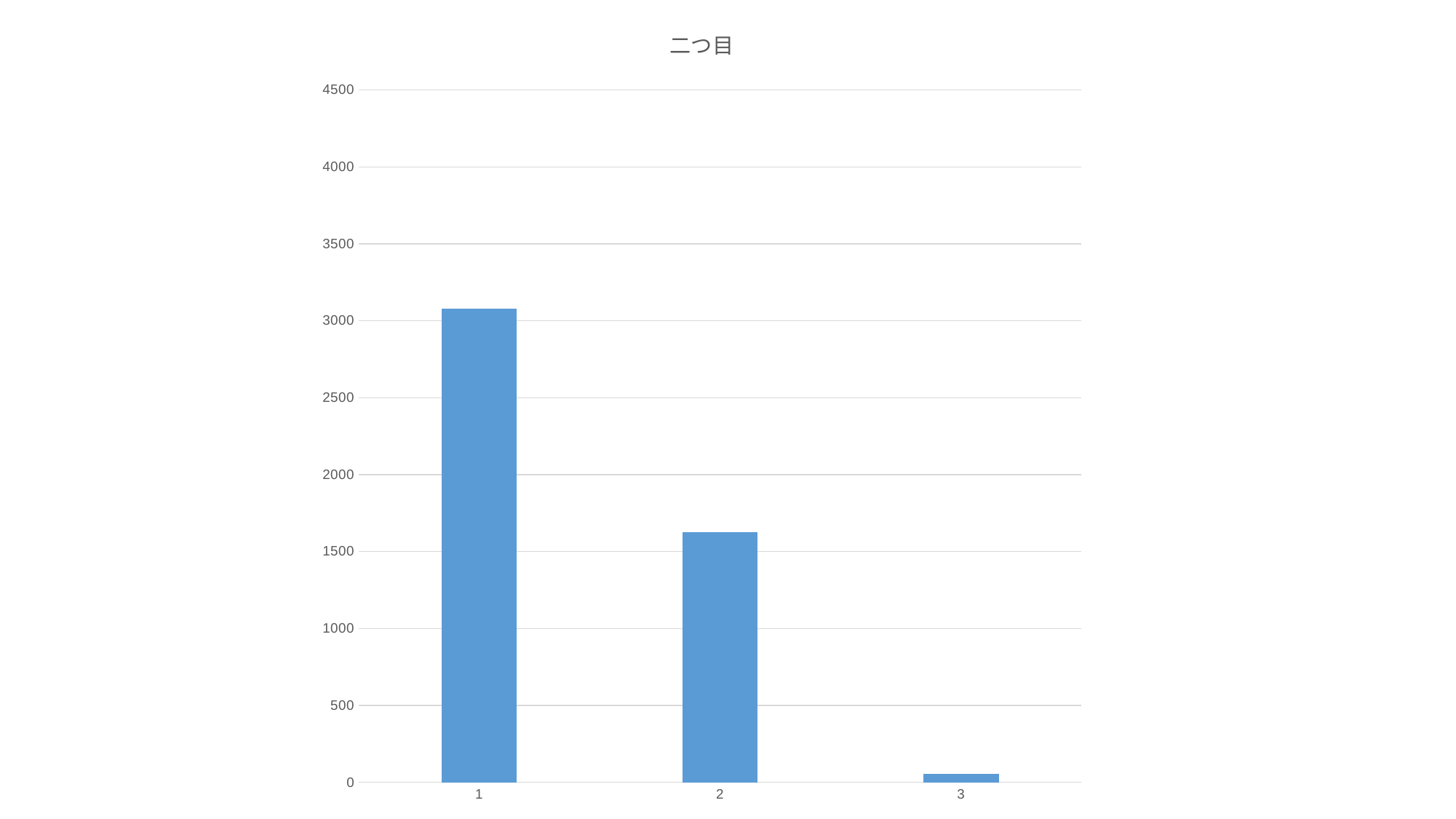

### Chart: 二つ目

| Category |  |
|---|---|